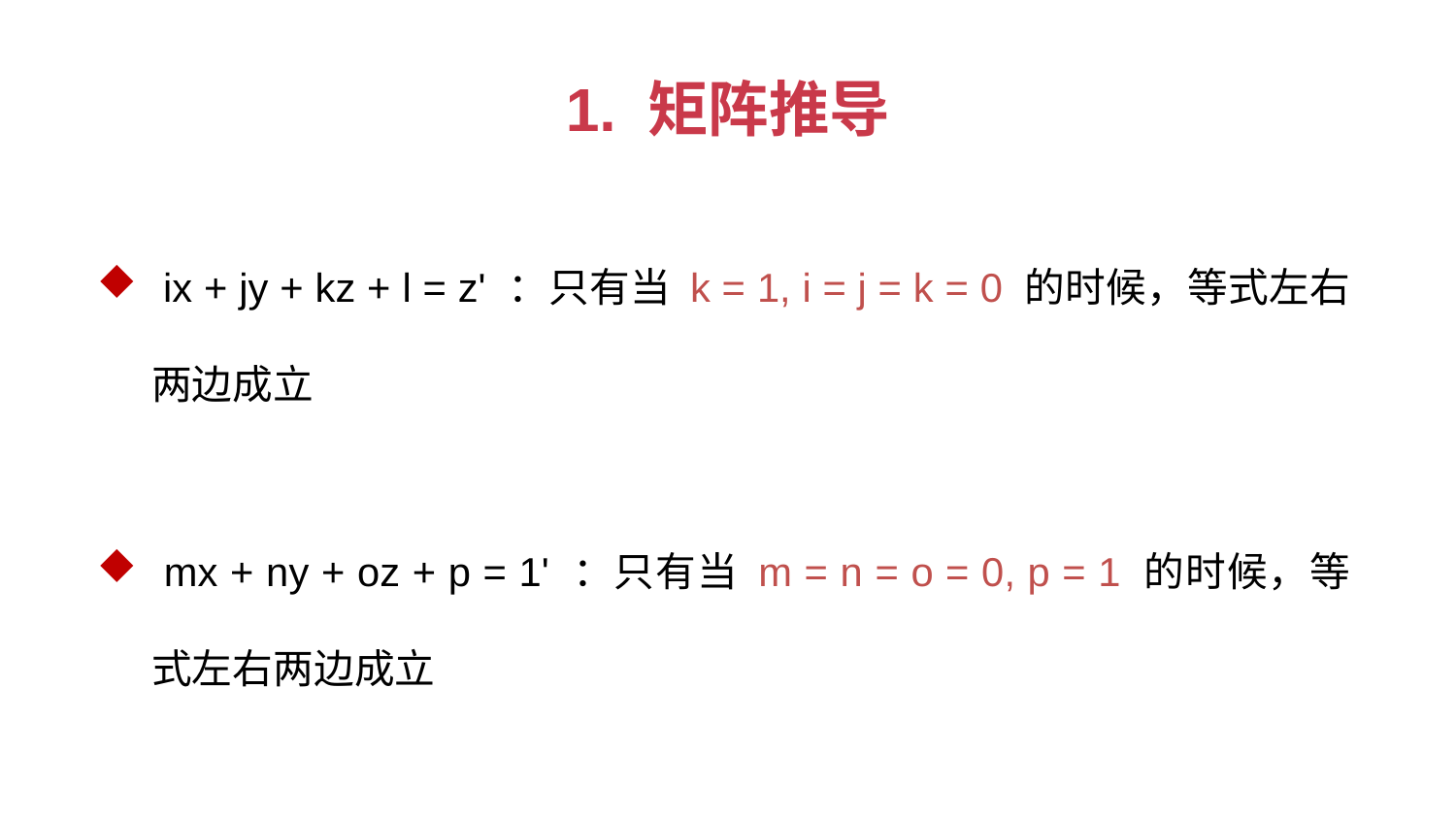

1. 矩阵推导
 ix + jy + kz + l = z' ：只有当 k = 1, i = j = k = 0 的时候，等式左右两边成立
 mx + ny + oz + p = 1' ：只有当 m = n = o = 0, p = 1 的时候，等式左右两边成立